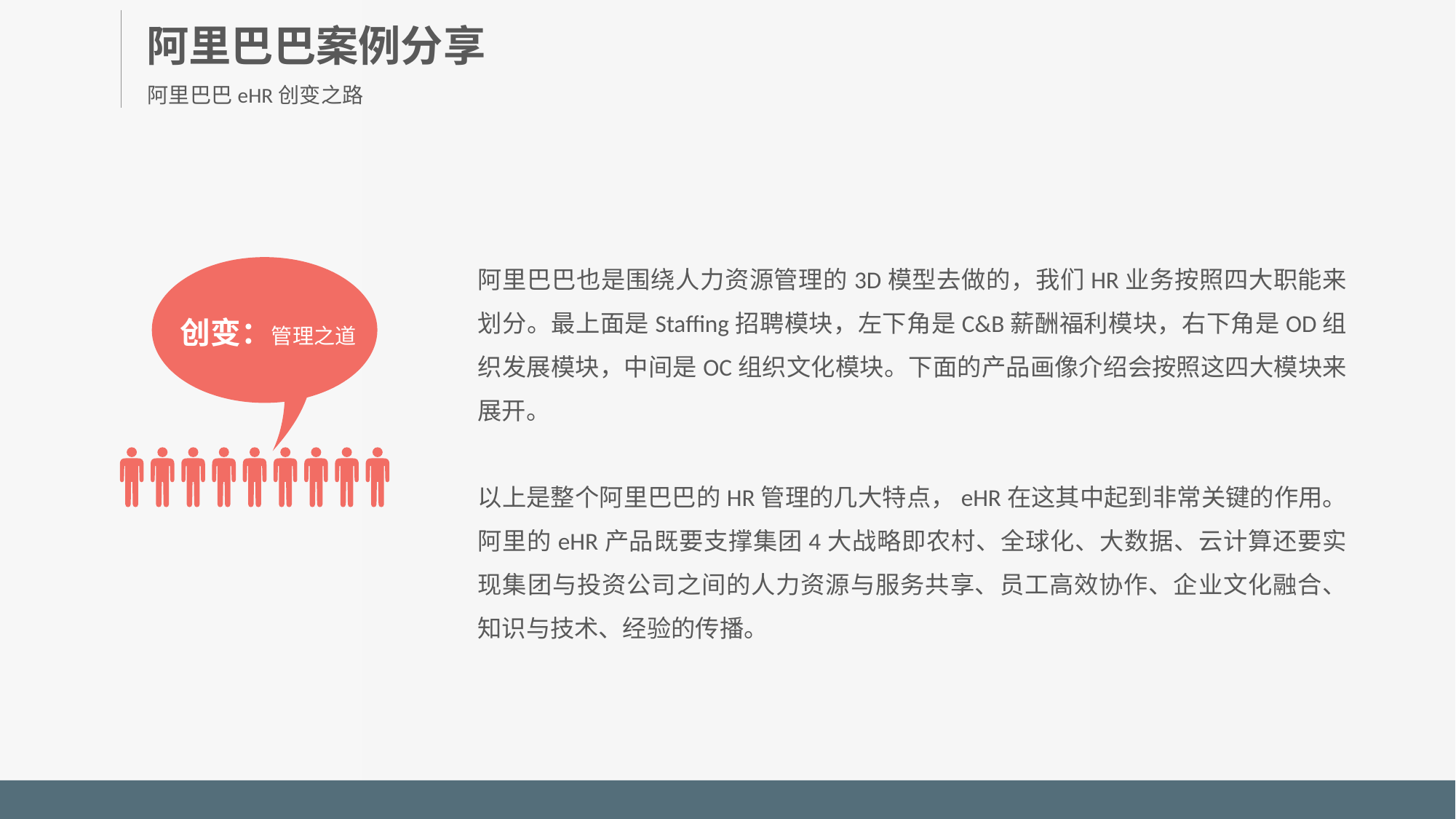

阿里巴巴案例分享
阿里巴巴eHR创变之路
阿里巴巴也是围绕人力资源管理的3D模型去做的，我们HR业务按照四大职能来划分。最上面是Staffing招聘模块，左下角是C&B薪酬福利模块，右下角是OD组织发展模块，中间是OC组织文化模块。下面的产品画像介绍会按照这四大模块来展开。

以上是整个阿里巴巴的HR管理的几大特点，eHR在这其中起到非常关键的作用。阿里的eHR产品既要支撑集团4大战略即农村、全球化、大数据、云计算还要实现集团与投资公司之间的人力资源与服务共享、员工高效协作、企业文化融合、知识与技术、经验的传播。

创变：管理之道